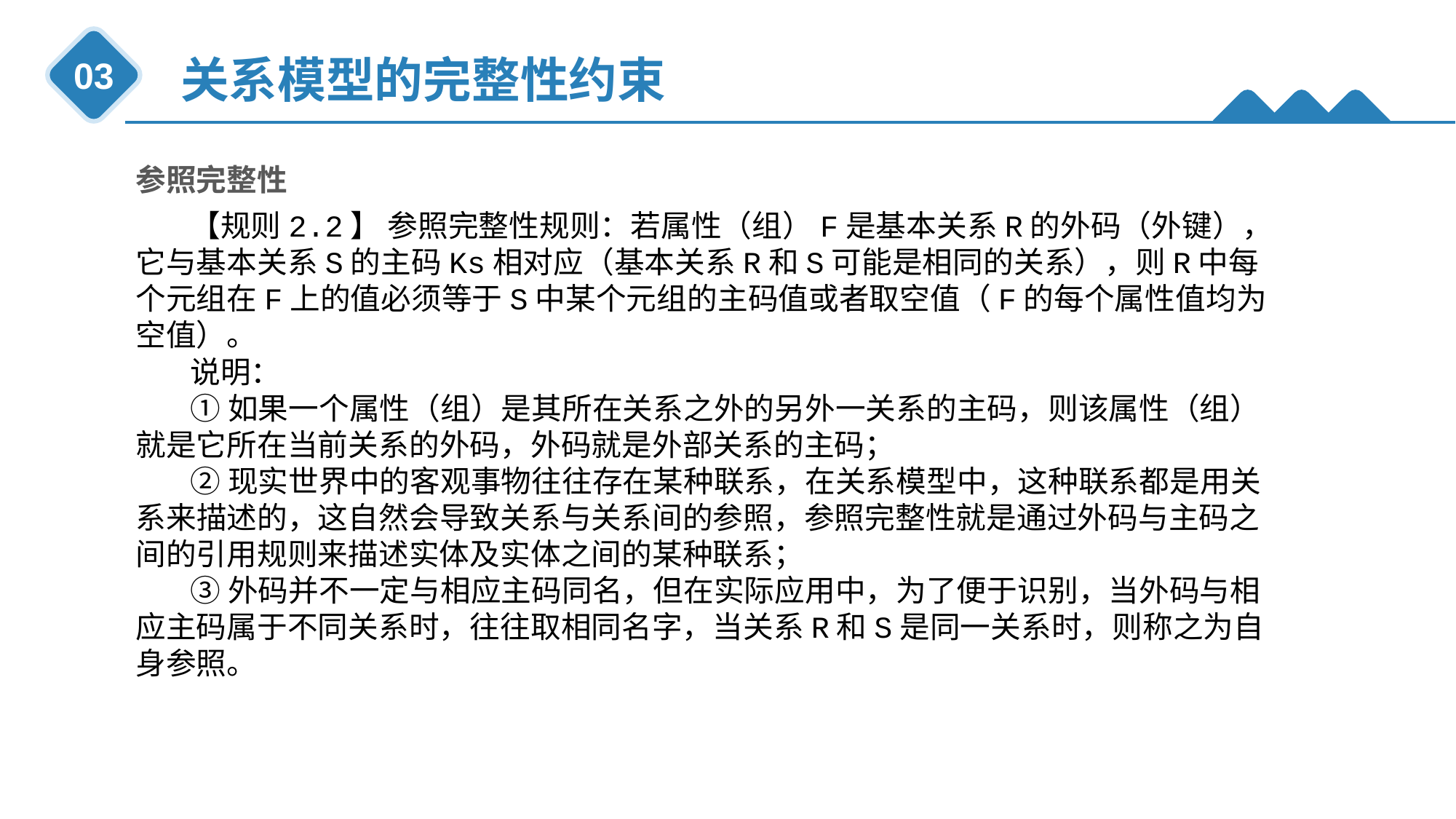

关系模型的完整性约束
03

参照完整性
【规则2.2】 参照完整性规则：若属性（组）F是基本关系R的外码（外键），它与基本关系S的主码Ks相对应（基本关系R和S可能是相同的关系），则R中每个元组在F上的值必须等于S中某个元组的主码值或者取空值（F的每个属性值均为空值）。
说明：
①如果一个属性（组）是其所在关系之外的另外一关系的主码，则该属性（组）就是它所在当前关系的外码，外码就是外部关系的主码；
②现实世界中的客观事物往往存在某种联系，在关系模型中，这种联系都是用关系来描述的，这自然会导致关系与关系间的参照，参照完整性就是通过外码与主码之间的引用规则来描述实体及实体之间的某种联系；
③外码并不一定与相应主码同名，但在实际应用中，为了便于识别，当外码与相应主码属于不同关系时，往往取相同名字，当关系R和S是同一关系时，则称之为自身参照。